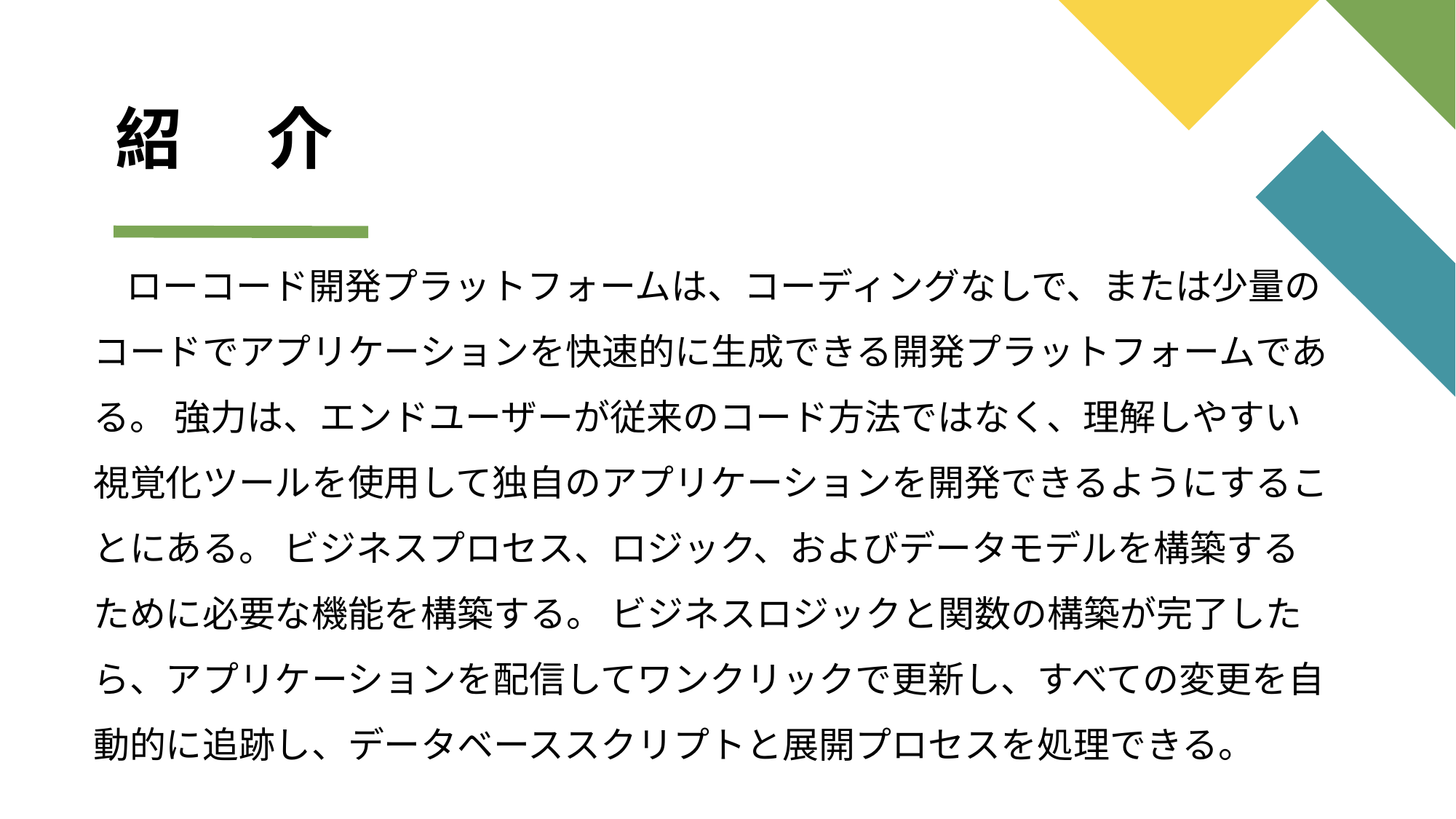

# 紹     介
   ローコード開発プラットフォームは、コーディングなしで、または少量のコードでアプリケーションを快速的に生成できる開発プラットフォームである。 強力は、エンドユーザーが従来のコード方法ではなく、理解しやすい視覚化ツールを使用して独自のアプリケーションを開発できるようにすることにある。 ビジネスプロセス、ロジック、およびデータモデルを構築するために必要な機能を構築する。 ビジネスロジックと関数の構築が完了したら、アプリケーションを配信してワンクリックで更新し、すべての変更を自動的に追跡し、データベーススクリプトと展開プロセスを処理できる。